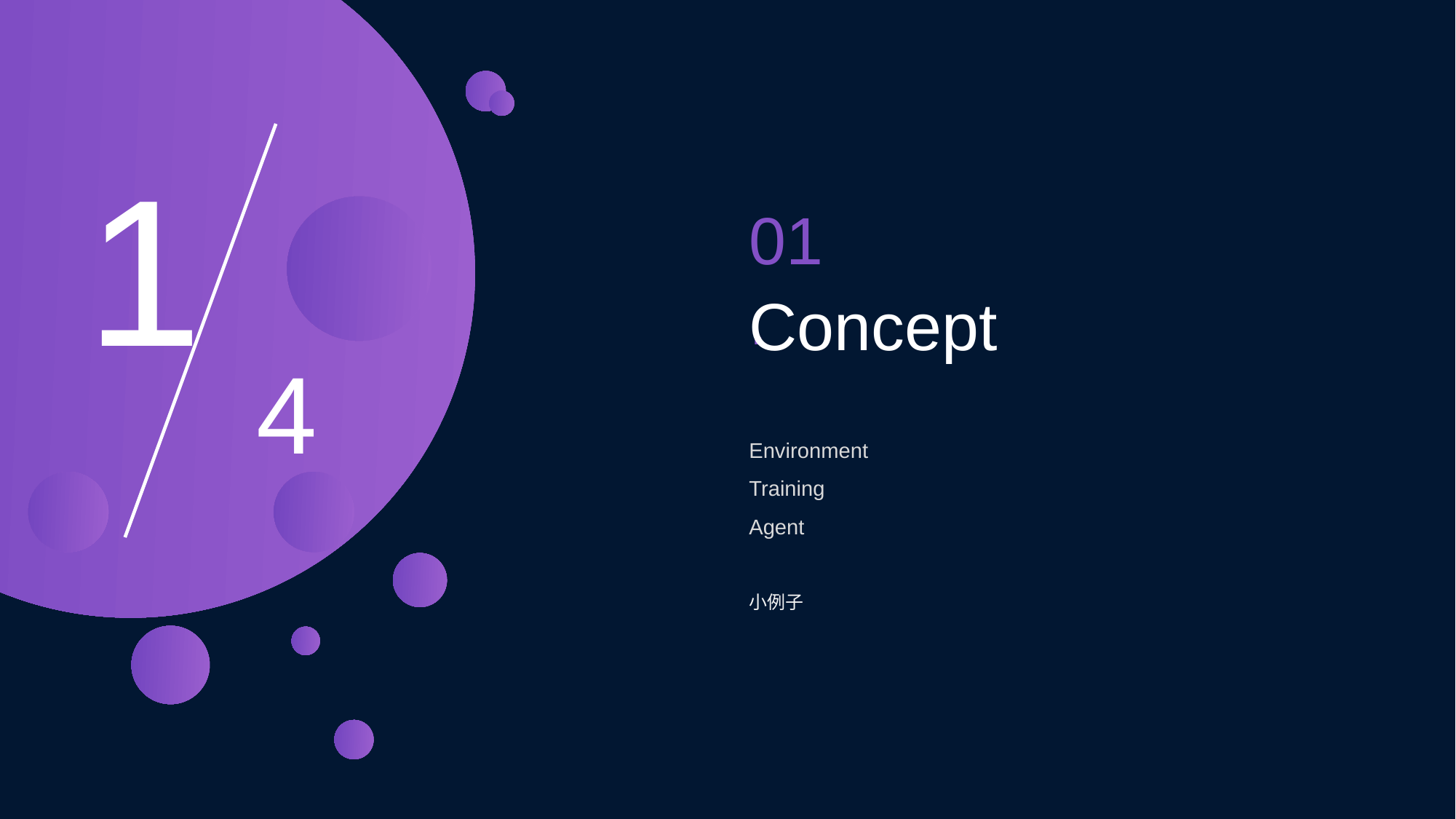

1
4
01.

Concept
Environment
Training
Agent

小例子